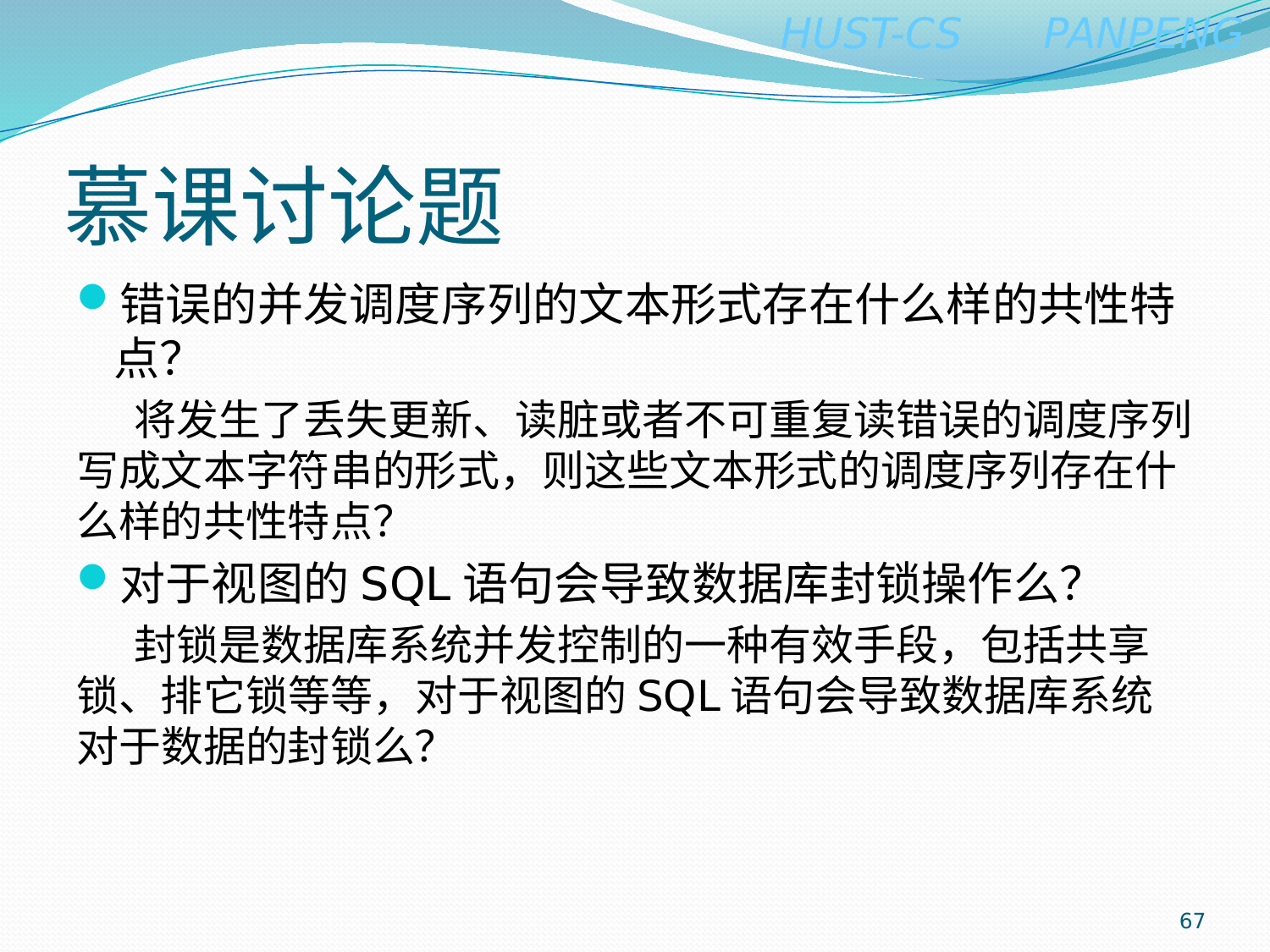

# 慕课讨论题
错误的并发调度序列的文本形式存在什么样的共性特点？
     将发生了丢失更新、读脏或者不可重复读错误的调度序列写成文本字符串的形式，则这些文本形式的调度序列存在什么样的共性特点？
对于视图的SQL语句会导致数据库封锁操作么？
     封锁是数据库系统并发控制的一种有效手段，包括共享锁、排它锁等等，对于视图的SQL语句会导致数据库系统对于数据的封锁么？

67